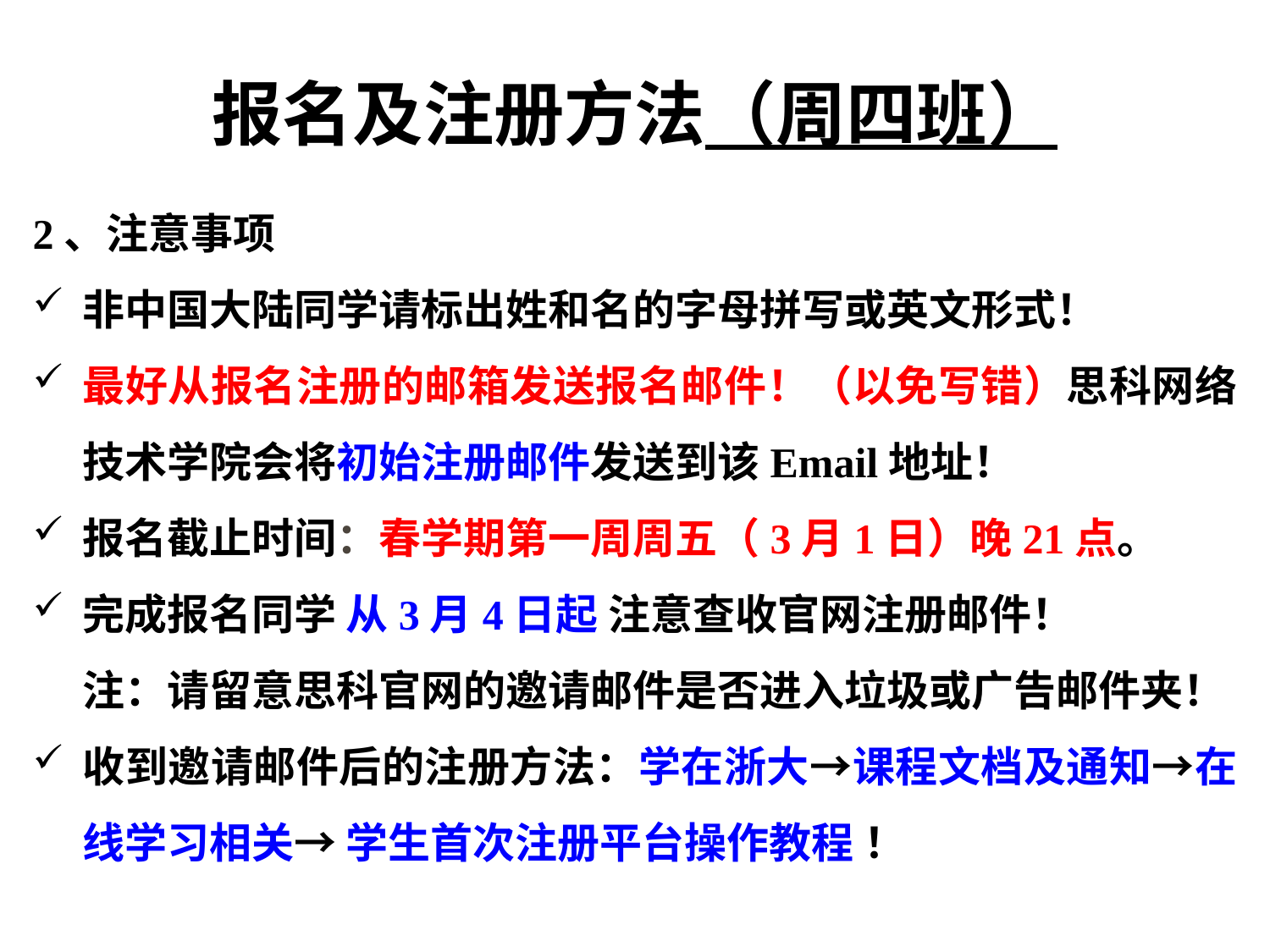

报名及注册方法（周四班）
2、注意事项
非中国大陆同学请标出姓和名的字母拼写或英文形式！
最好从报名注册的邮箱发送报名邮件！（以免写错）思科网络技术学院会将初始注册邮件发送到该Email地址！
报名截止时间：春学期第一周周五（3月1日）晚21点。
完成报名同学 从3月4日起 注意查收官网注册邮件！
注：请留意思科官网的邀请邮件是否进入垃圾或广告邮件夹！
收到邀请邮件后的注册方法：学在浙大→课程文档及通知→在线学习相关→ 学生首次注册平台操作教程 ！